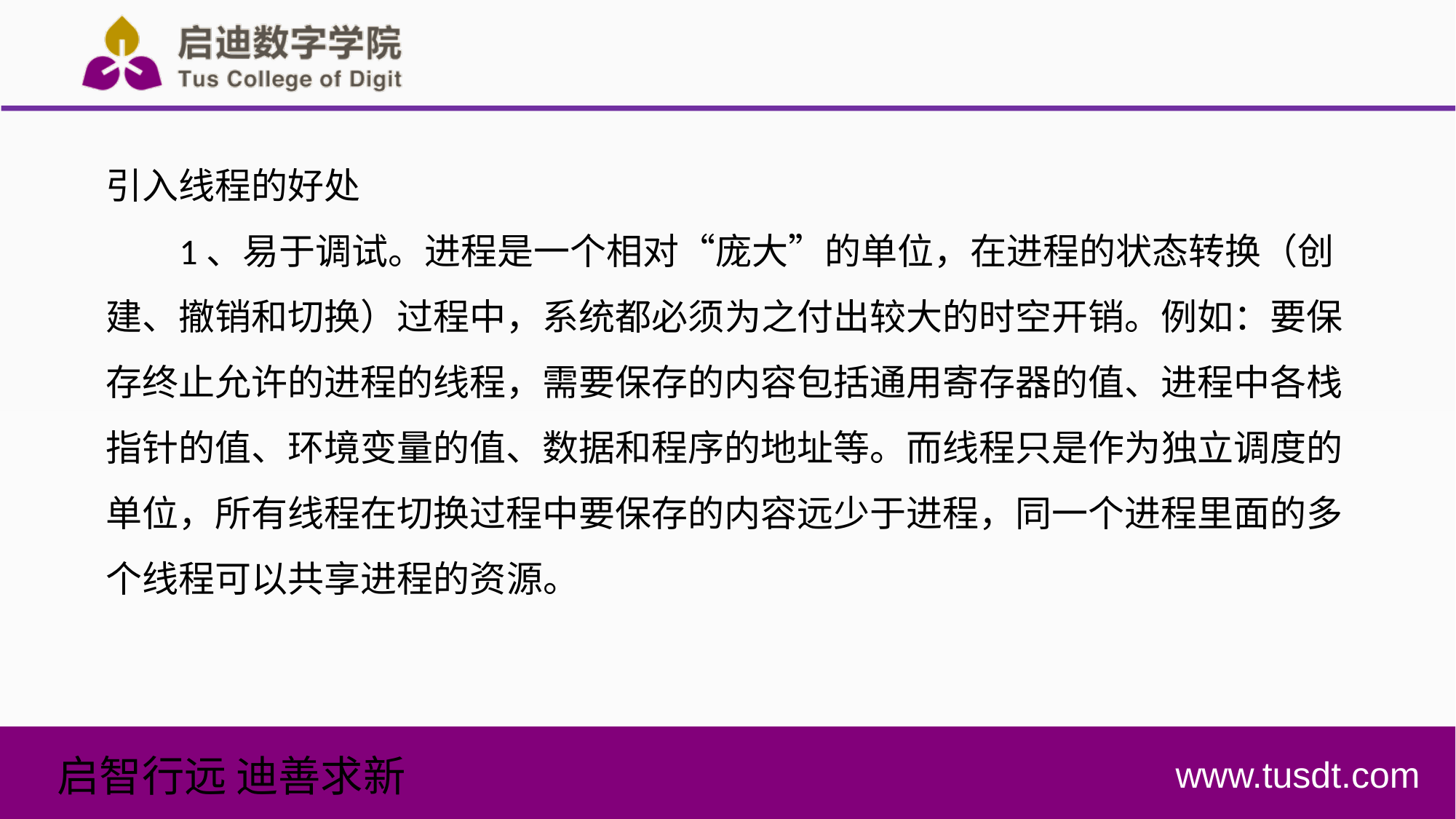

引入线程的好处
1、易于调试。进程是一个相对“庞大”的单位，在进程的状态转换（创建、撤销和切换）过程中，系统都必须为之付出较大的时空开销。例如：要保存终止允许的进程的线程，需要保存的内容包括通用寄存器的值、进程中各栈指针的值、环境变量的值、数据和程序的地址等。而线程只是作为独立调度的单位，所有线程在切换过程中要保存的内容远少于进程，同一个进程里面的多个线程可以共享进程的资源。